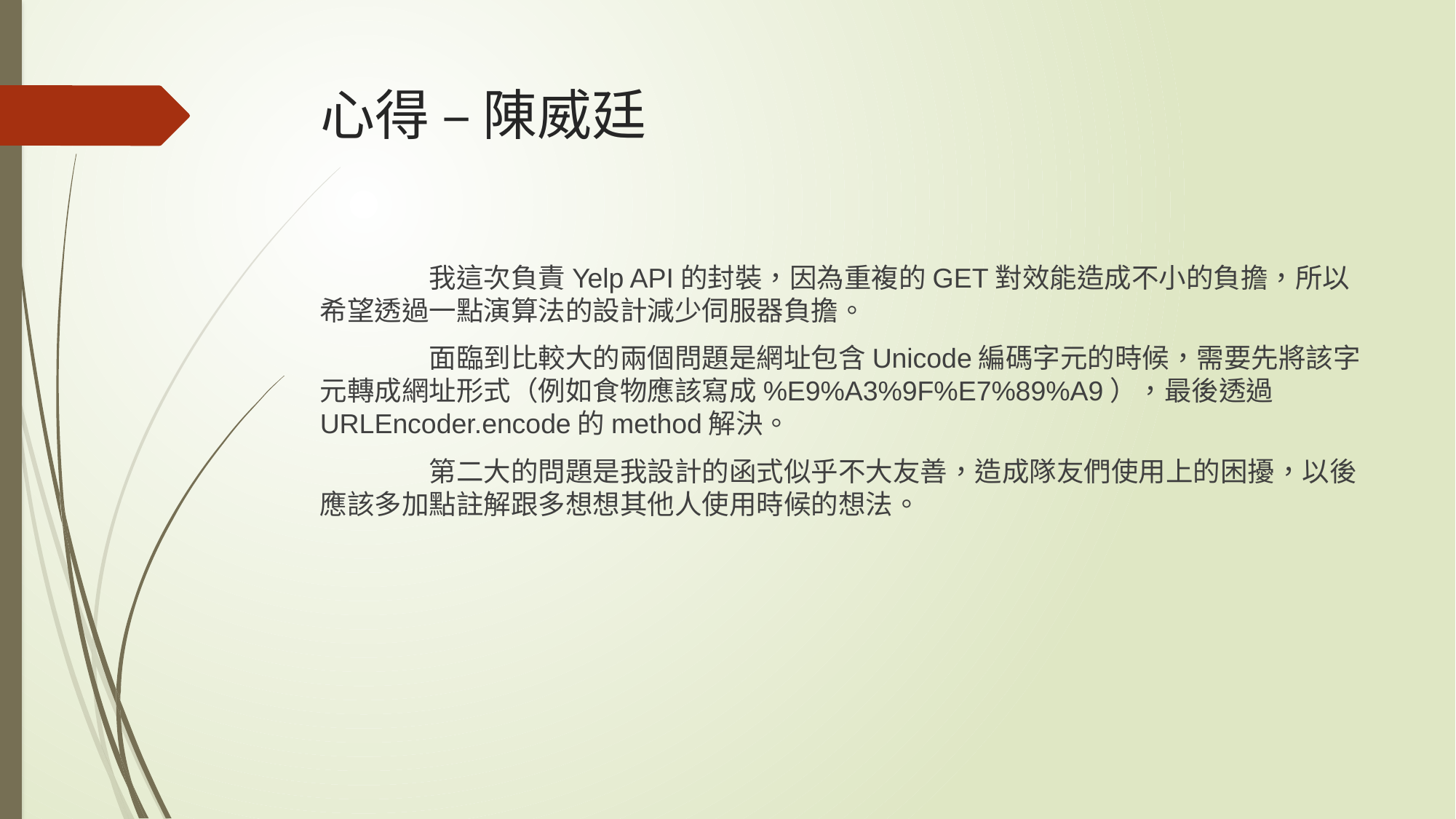

# 心得 – 陳威廷
	我這次負責Yelp API的封裝，因為重複的GET對效能造成不小的負擔，所以希望透過一點演算法的設計減少伺服器負擔。
	面臨到比較大的兩個問題是網址包含Unicode編碼字元的時候，需要先將該字元轉成網址形式（例如食物應該寫成%E9%A3%9F%E7%89%A9），最後透過URLEncoder.encode的method解決。
	第二大的問題是我設計的函式似乎不大友善，造成隊友們使用上的困擾，以後應該多加點註解跟多想想其他人使用時候的想法。